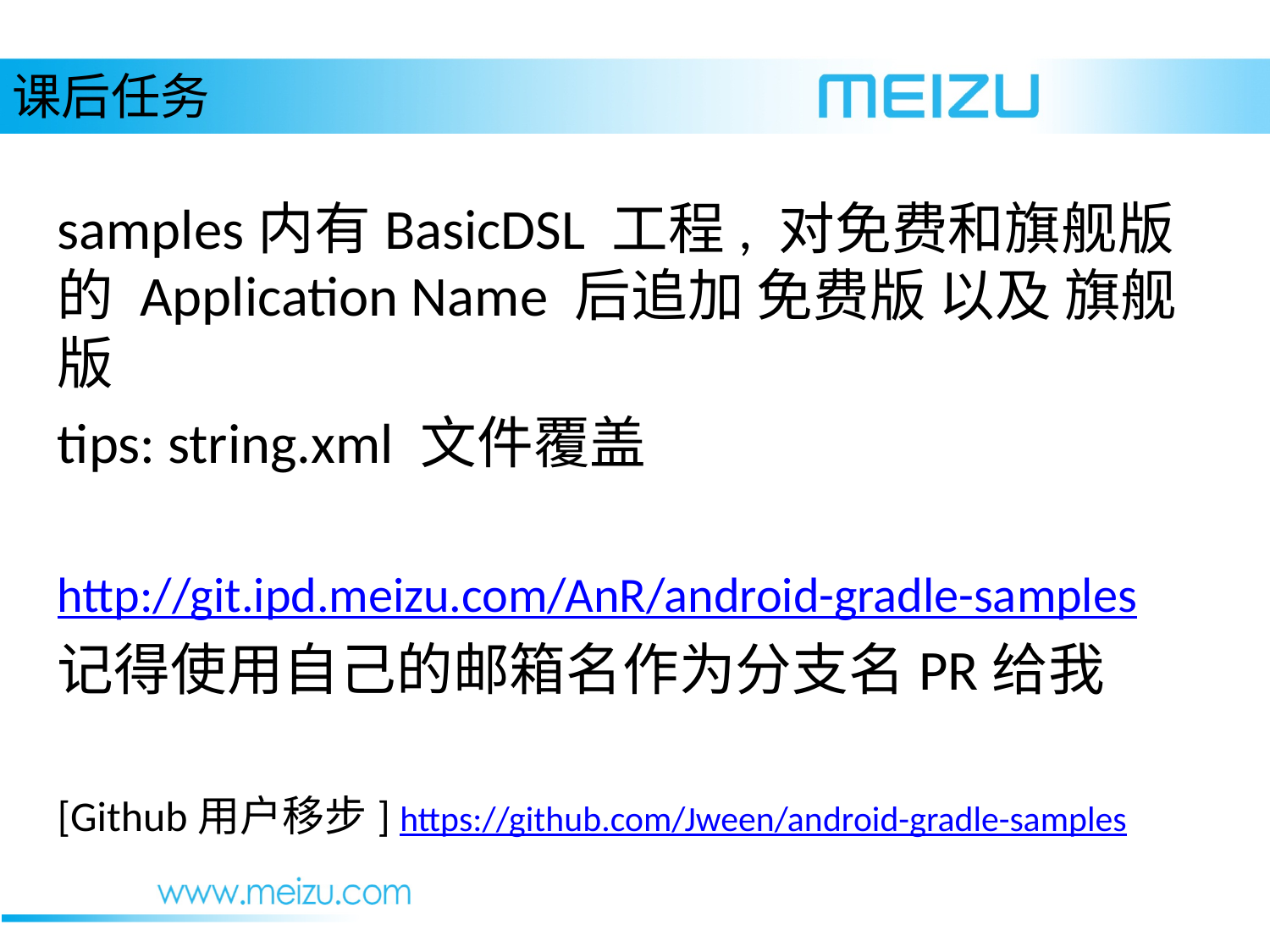

# 课后任务
samples内有BasicDSL 工程, 对免费和旗舰版的 Application Name 后追加 免费版 以及 旗舰版
tips: string.xml 文件覆盖

http://git.ipd.meizu.com/AnR/android-gradle-samples
记得使用自己的邮箱名作为分支名PR给我

[Github用户移步] https://github.com/Jween/android-gradle-samples